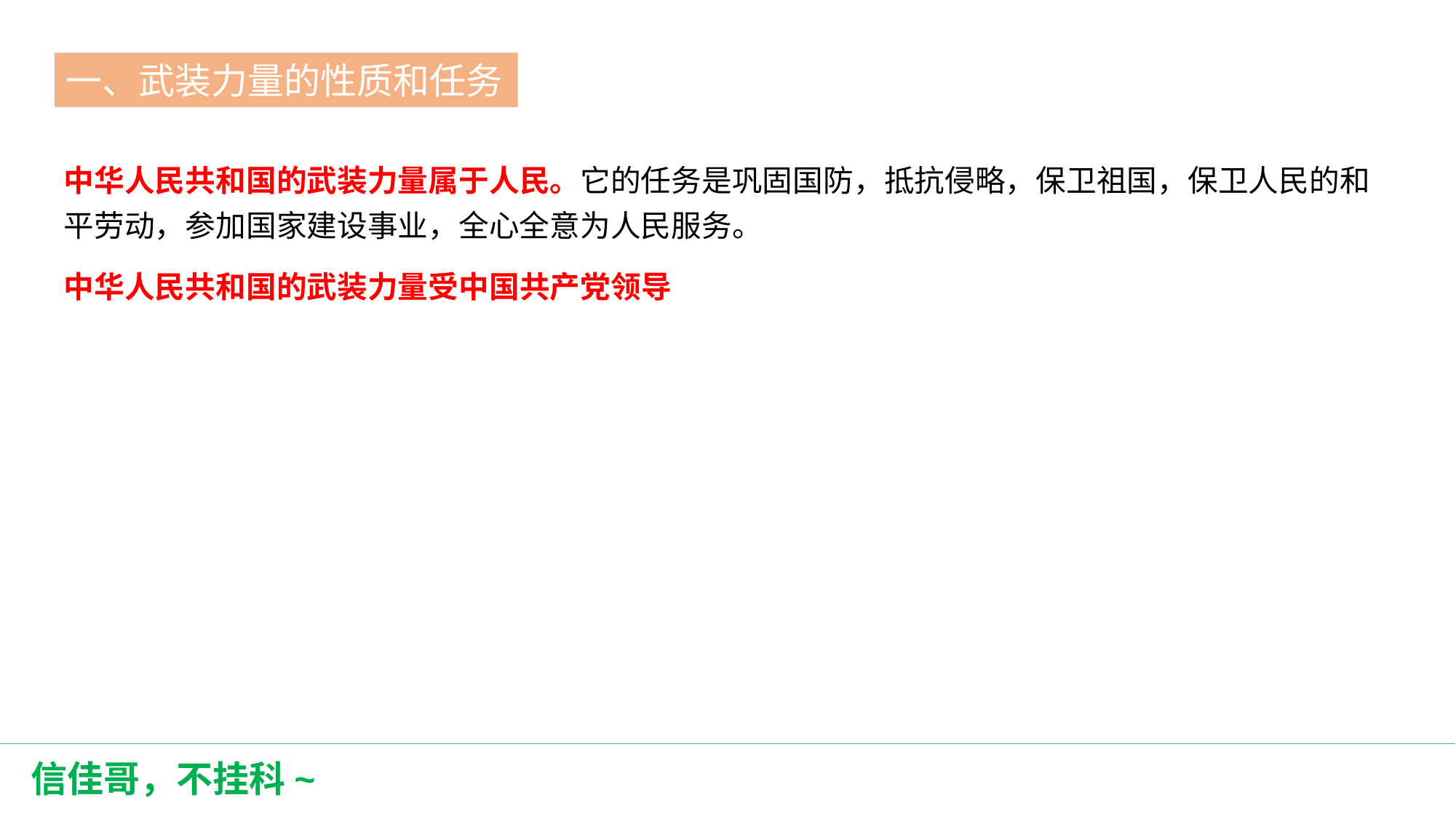

一、武装力量的性质和任务
第一节
中华人民共和国的武装力量属于人民。它的任务是巩固国防，抵抗侵略，保卫祖国，保卫人民的和平劳动，参加国家建设事业，全心全意为人民服务。
中华人民共和国的武装力量受中国共产党领导